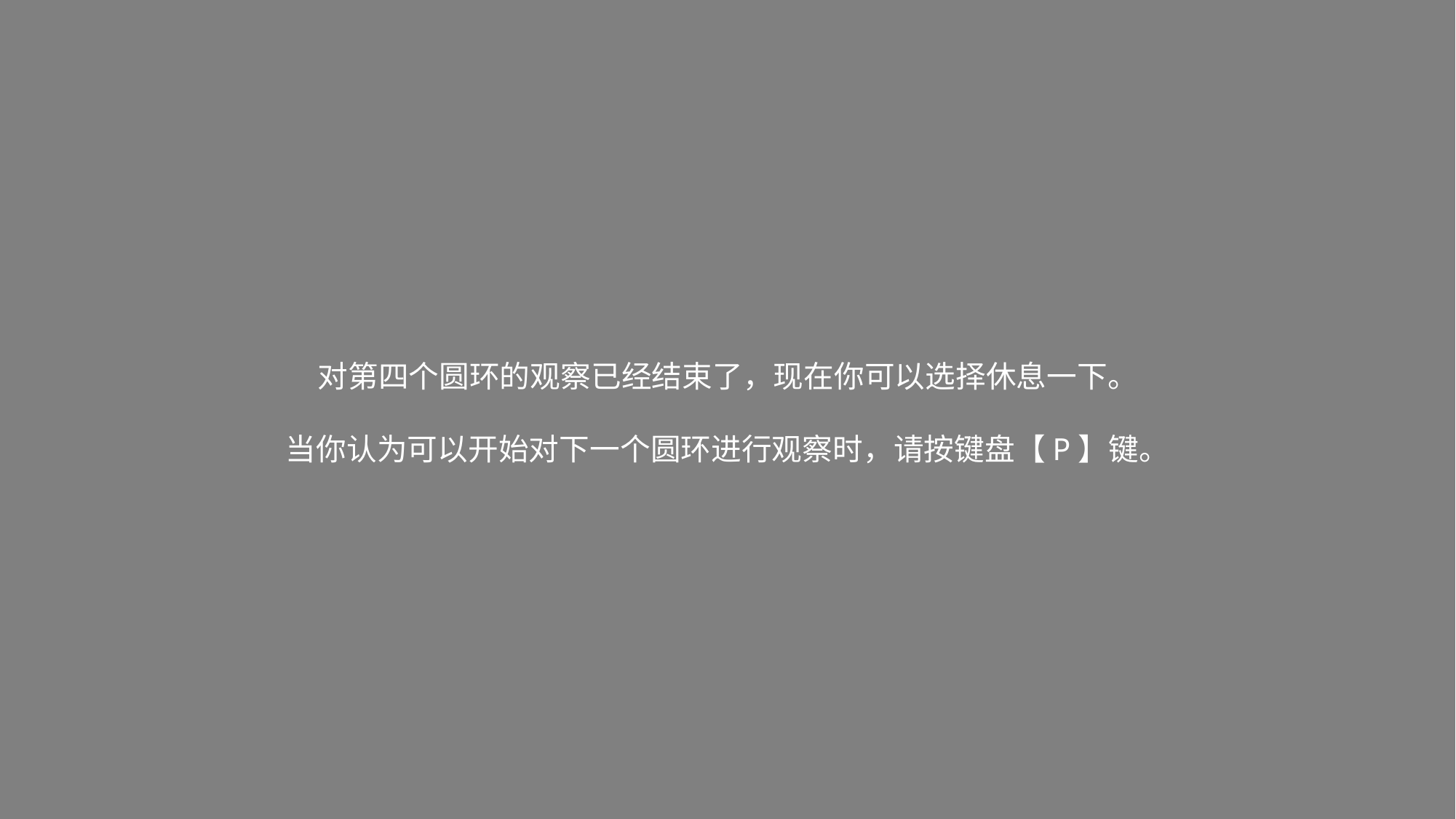

对第四个圆环的观察已经结束了，现在你可以选择休息一下。
当你认为可以开始对下一个圆环进行观察时，请按键盘【P】键。